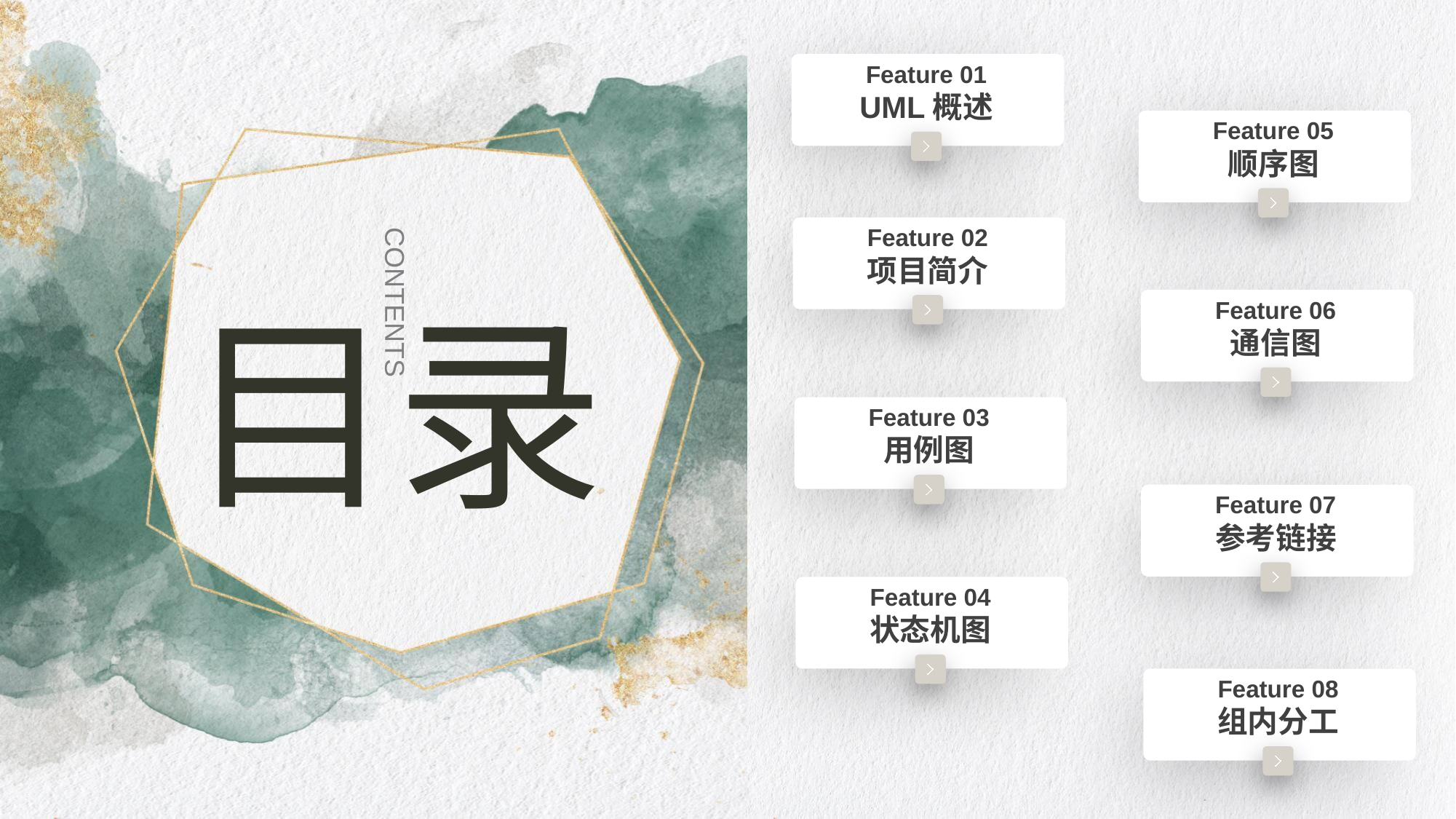

Feature 01
UML概述

Feature 05
顺序图

https://www.ypppt.com/
Feature 02
项目简介

目录
Feature 06
通信图

Feature 03
用例图

CONTENTS
Feature 07
参考链接

Feature 04
状态机图

Feature 08
组内分工